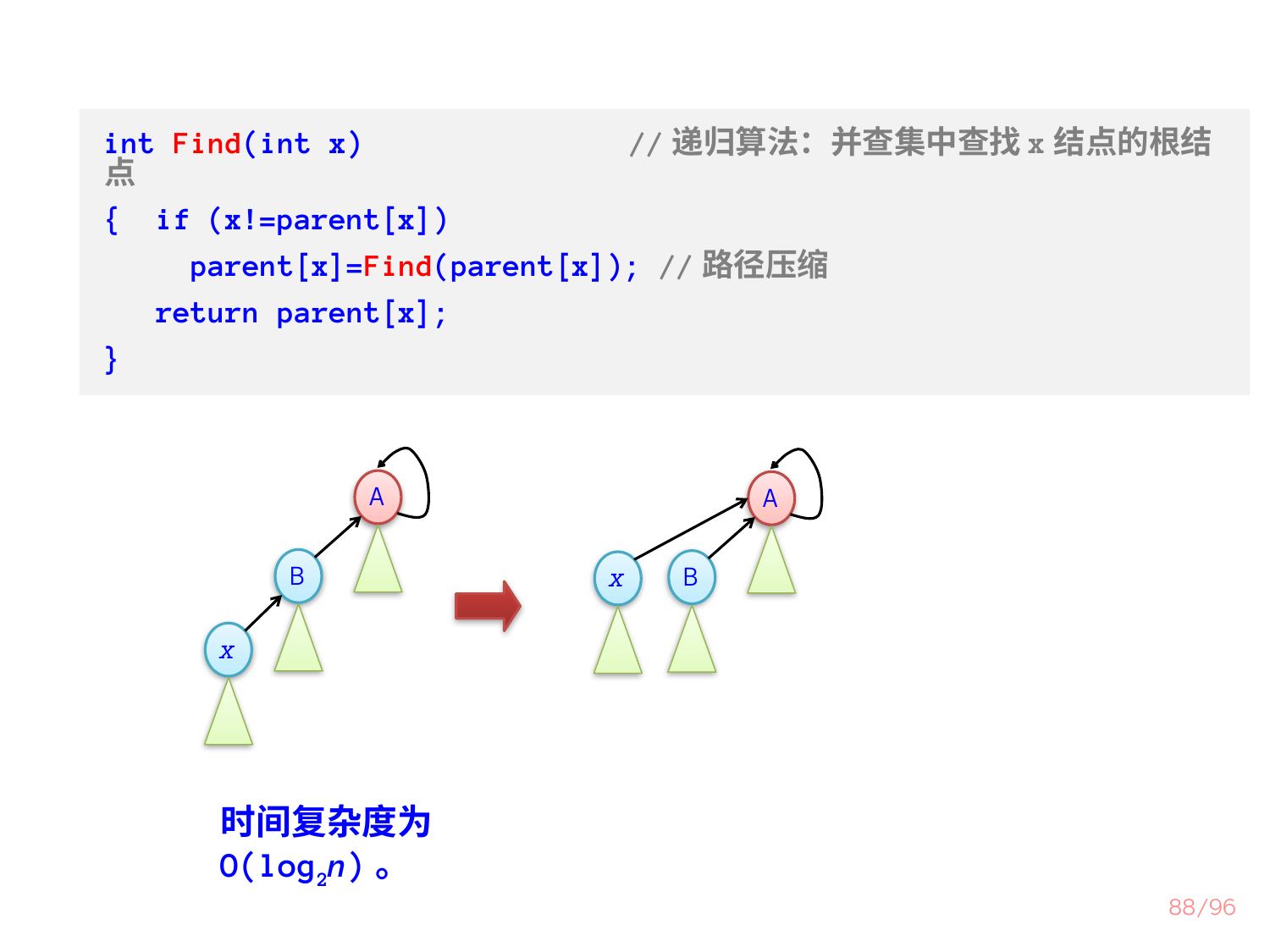

int Find(int x)		 //递归算法：并查集中查找x结点的根结点
{  if (x!=parent[x])
     parent[x]=Find(parent[x]); //路径压缩
   return parent[x];
}

A
A

B
B
x

x

时间复杂度为O(log2n)。
88/96